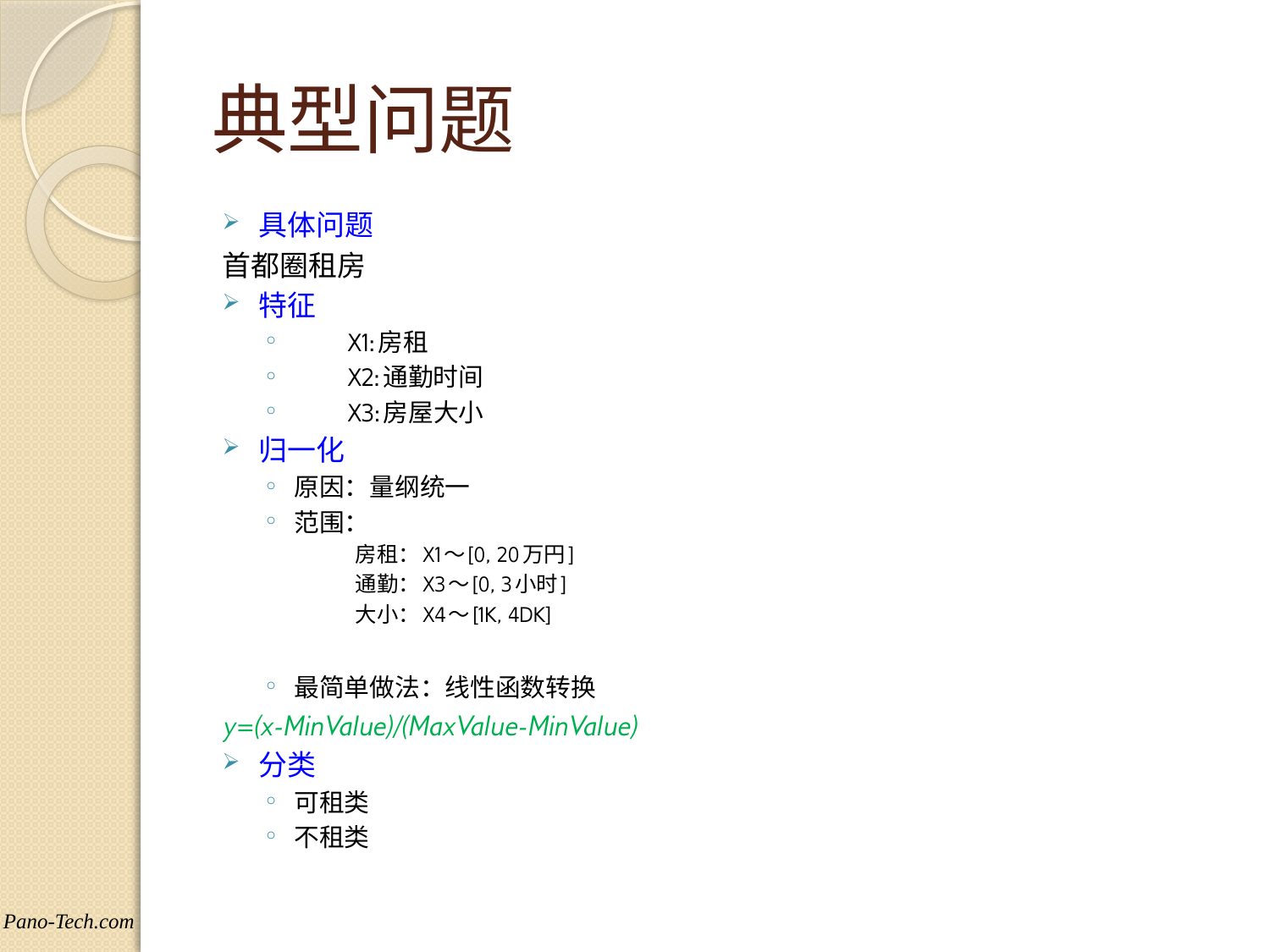

# 典型问题
具体问题
	首都圈租房
特征
　　X1:房租
　　X2:通勤时间
　　X3:房屋大小
归一化
原因：量纲统一
范围：
             房租：X1～[0, 20万円]
             通勤：X3～[0, 3小时]
             大小：X4～[1K, 4DK]

最简单做法：线性函数转换
	y=(x-MinValue)/(MaxValue-MinValue)
分类
可租类
不租类

Pano-Tech.com